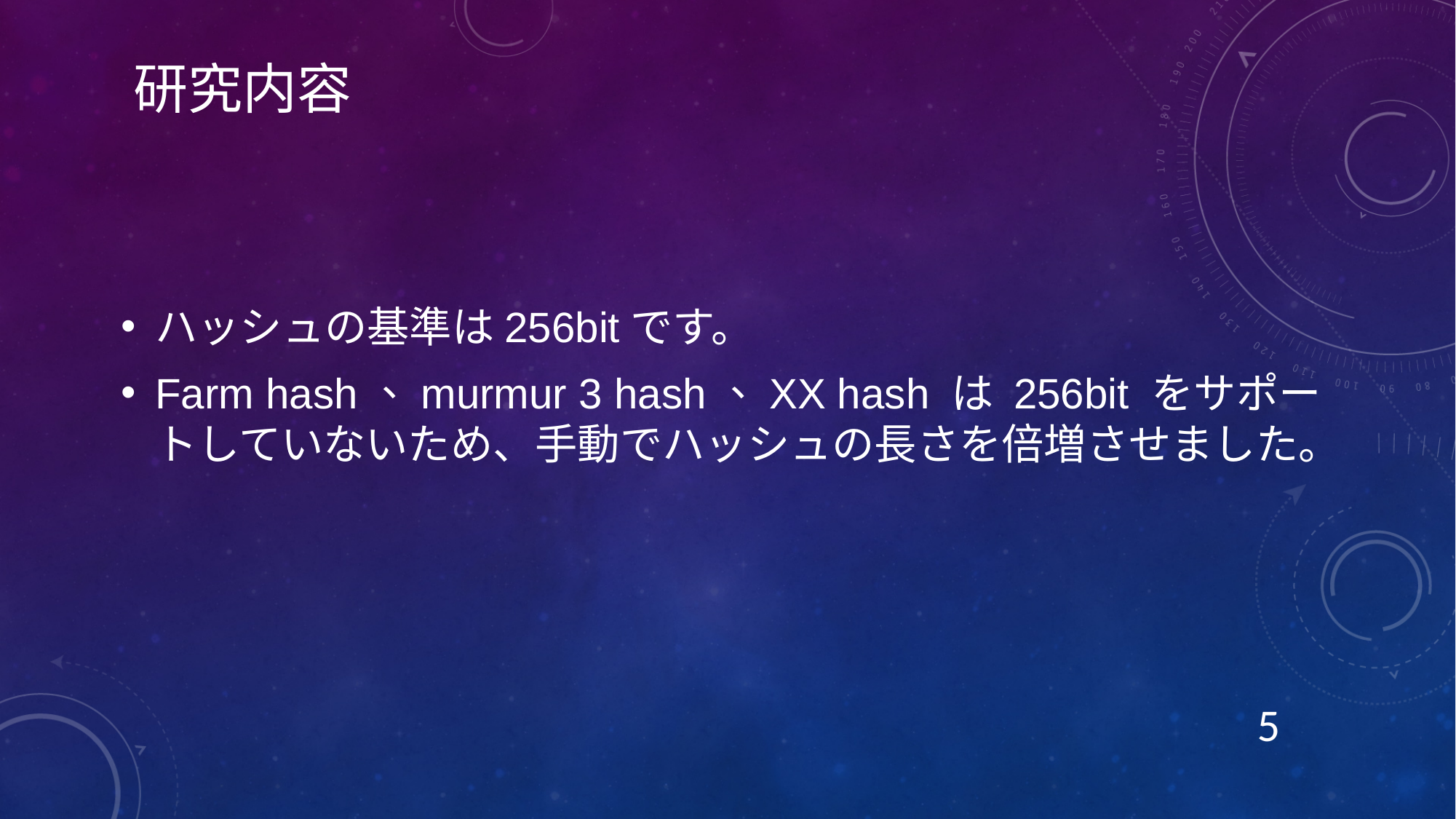

# 研究内容
ハッシュの基準は256bitです。
Farm hash、murmur 3 hash、XX hash は 256bit をサポートしていないため、手動でハッシュの長さを倍増させました。
5